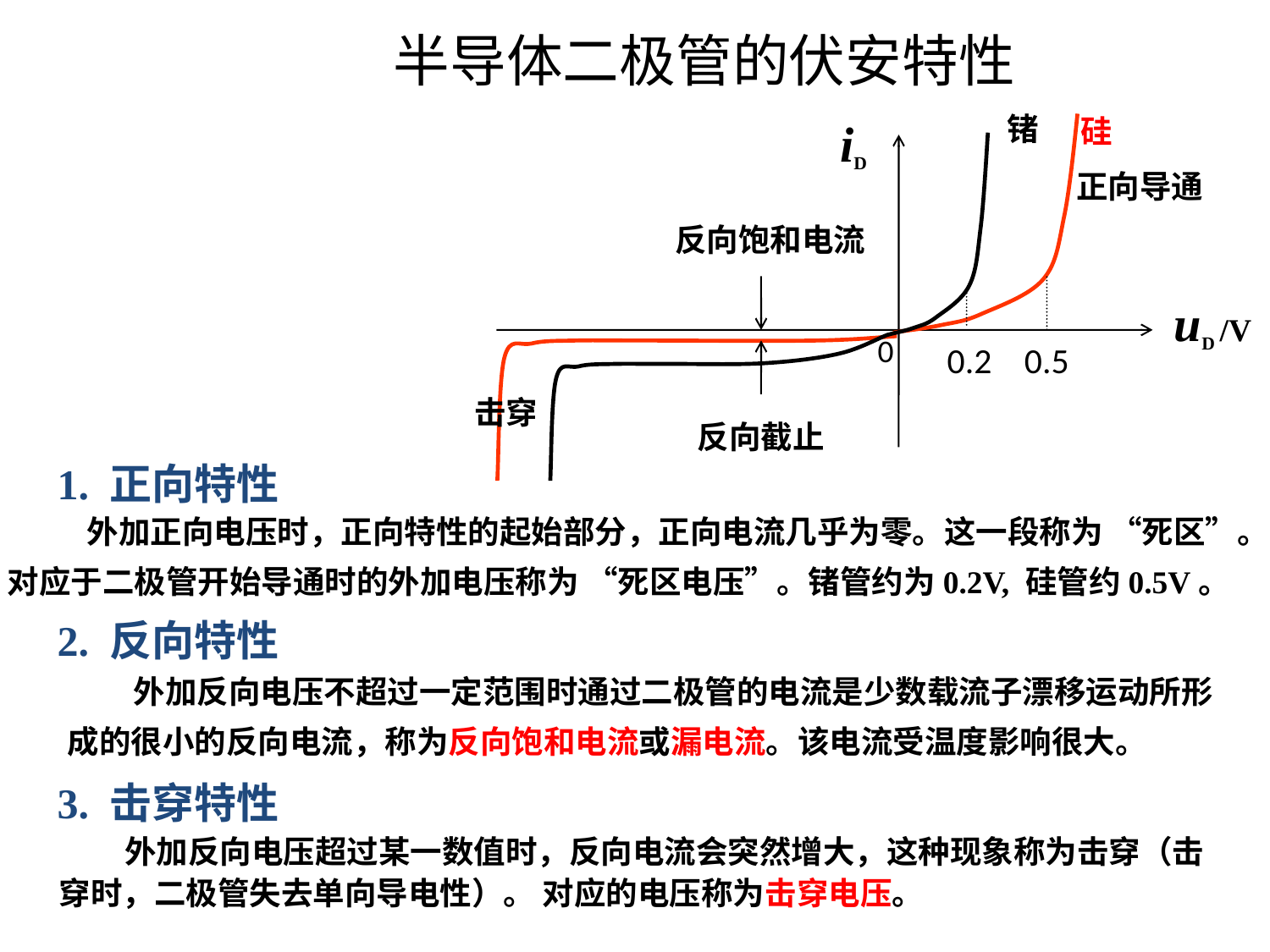

# 半导体二极管的伏安特性
锗
硅
iD

uD /V
0

正向导通
反向饱和电流

0.2
0.5

击穿
反向截止
1. 正向特性
外加正向电压时，正向特性的起始部分，正向电流几乎为零。这一段称为 “死区”。对应于二极管开始导通时的外加电压称为 “死区电压”。锗管约为0.2V, 硅管约0.5V。
2. 反向特性
外加反向电压不超过一定范围时通过二极管的电流是少数载流子漂移运动所形成的很小的反向电流，称为反向饱和电流或漏电流。该电流受温度影响很大。
3. 击穿特性
        外加反向电压超过某一数值时，反向电流会突然增大，这种现象称为击穿（击穿时，二极管失去单向导电性）。 对应的电压称为击穿电压。